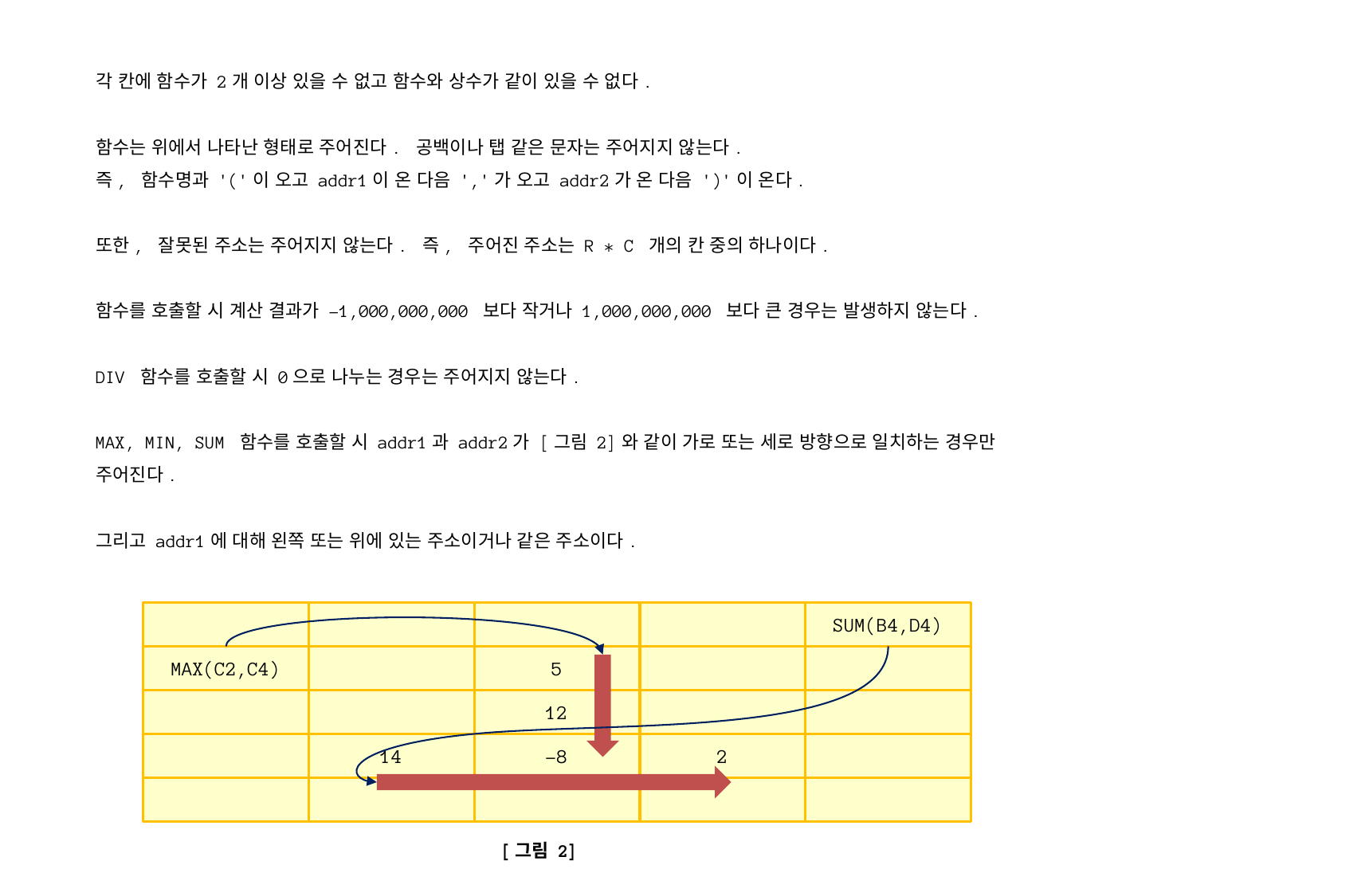

각 칸에 함수가 2개 이상 있을 수 없고 함수와 상수가 같이 있을 수 없다.

함수는 위에서 나타난 형태로 주어진다. 공백이나 탭 같은 문자는 주어지지 않는다.
즉, 함수명과 '('이 오고 addr1이 온 다음 ','가 오고 addr2가 온 다음 ')'이 온다.

또한, 잘못된 주소는 주어지지 않는다. 즉, 주어진 주소는 R * C 개의 칸 중의 하나이다.

함수를 호출할 시 계산 결과가 -1,000,000,000 보다 작거나 1,000,000,000 보다 큰 경우는 발생하지 않는다.

DIV 함수를 호출할 시 0으로 나누는 경우는 주어지지 않는다.

MAX, MIN, SUM 함수를 호출할 시 addr1과 addr2가 [그림 2]와 같이 가로 또는 세로 방향으로 일치하는 경우만
주어진다.

그리고 addr1에 대해 왼쪽 또는 위에 있는 주소이거나 같은 주소이다.

SUM(B4,D4)

MAX(C2,C4)

5

12

14
-8
2

[그림 2]